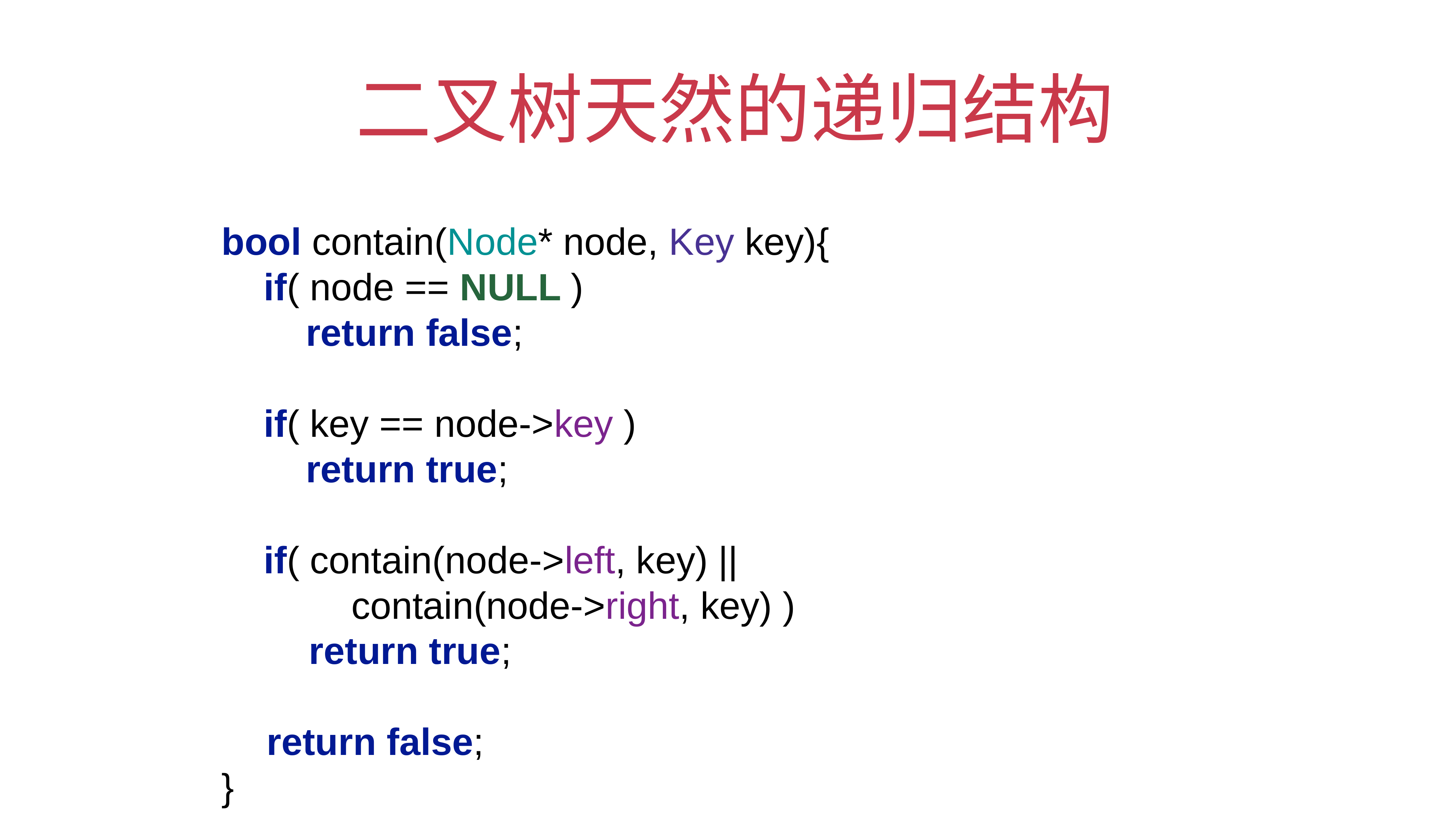

# 二叉树天然的递归结构
bool contain(Node* node, Key key){
    if( node == NULL )
        return false;
    if( key == node->key )
        return true;
    if( contain(node->left, key) ||
           contain(node->right, key) )
       return true;
   return false;
}